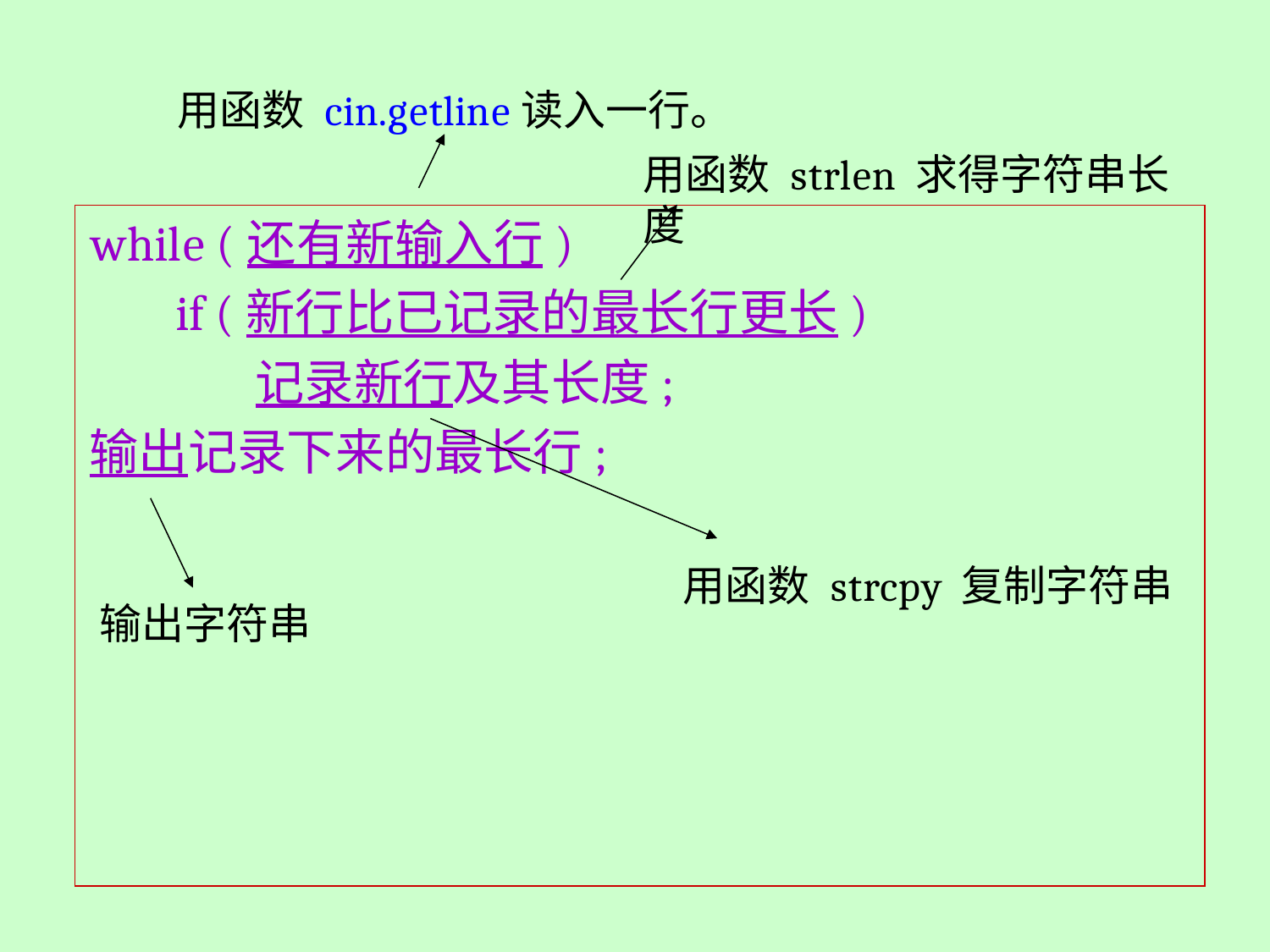

用函数 cin.getline读入一行。

用函数 strlen 求得字符串长度

while (还有新输入行)
        if (新行比已记录的最长行更长)
              记录新行及其长度;
输出记录下来的最长行;

用函数 strcpy 复制字符串
输出字符串
96